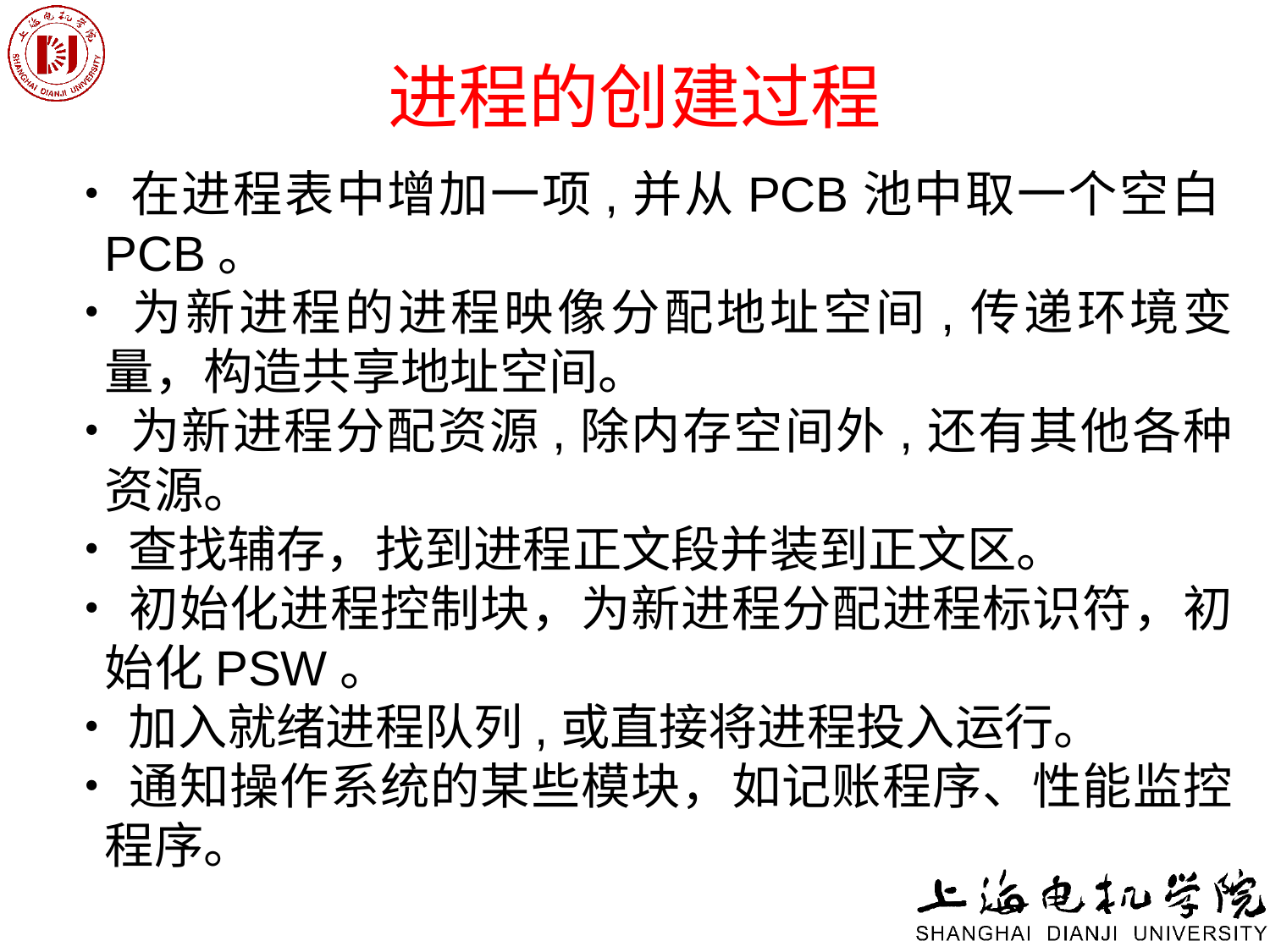

# 进程的创建过程
•在进程表中增加一项,并从PCB池中取一个空白PCB。
•为新进程的进程映像分配地址空间,传递环境变量，构造共享地址空间。
•为新进程分配资源,除内存空间外,还有其他各种资源。
•查找辅存，找到进程正文段并装到正文区。
•初始化进程控制块，为新进程分配进程标识符，初始化PSW。
•加入就绪进程队列,或直接将进程投入运行。
•通知操作系统的某些模块，如记账程序、性能监控程序。